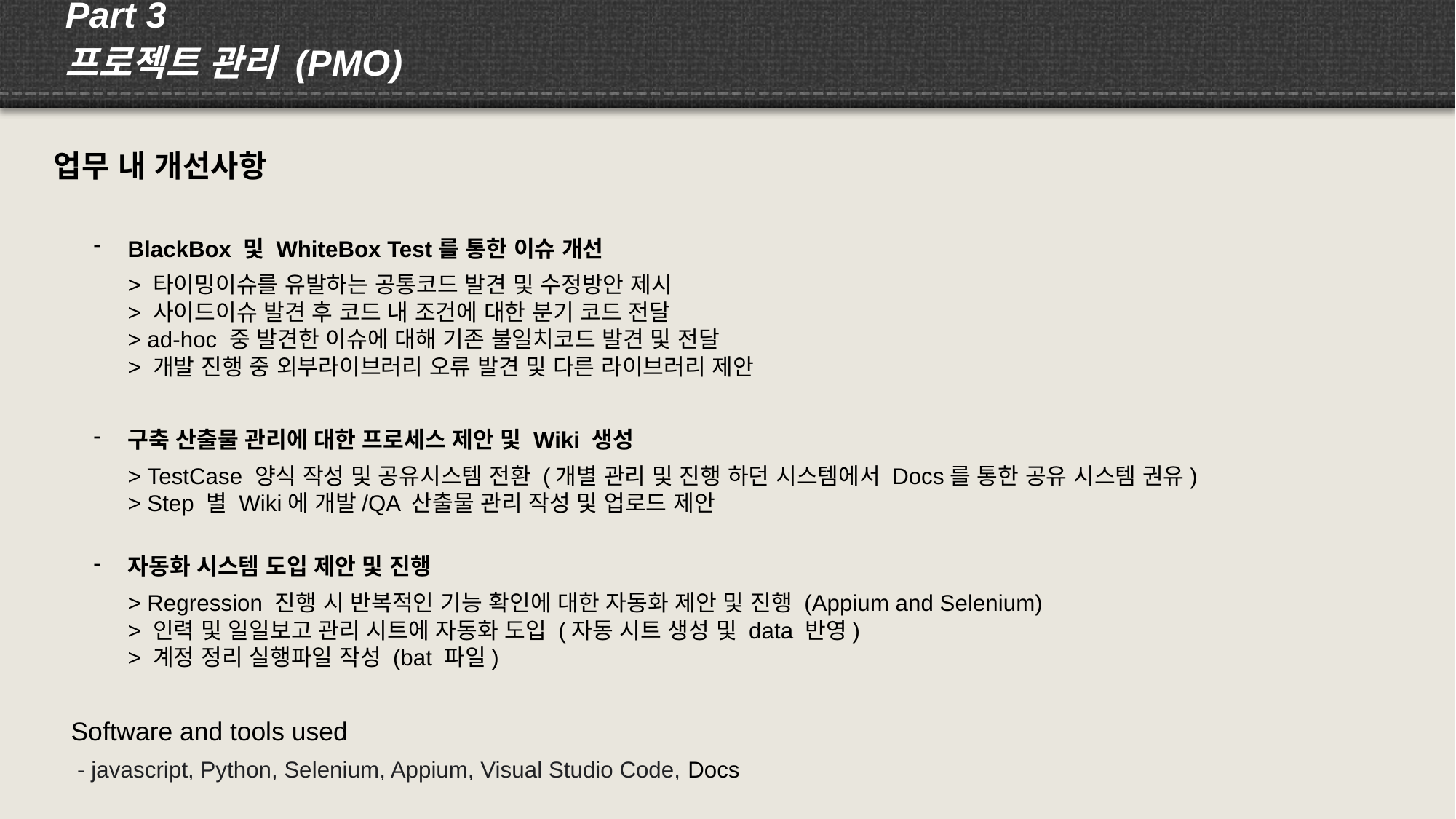

Part 3
프로젝트 관리 (PMO)

업무 내 개선사항
BlackBox 및 WhiteBox Test를 통한 이슈 개선
> 타이밍이슈를 유발하는 공통코드 발견 및 수정방안 제시
> 사이드이슈 발견 후 코드 내 조건에 대한 분기 코드 전달
> ad-hoc 중 발견한 이슈에 대해 기존 불일치코드 발견 및 전달
> 개발 진행 중 외부라이브러리 오류 발견 및 다른 라이브러리 제안

구축 산출물 관리에 대한 프로세스 제안 및 Wiki 생성
> TestCase 양식 작성 및 공유시스템 전환 (개별 관리 및 진행 하던 시스템에서 Docs를 통한 공유 시스템 권유)
> Step 별 Wiki에 개발/QA 산출물 관리 작성 및 업로드 제안
자동화 시스템 도입 제안 및 진행
> Regression 진행 시 반복적인 기능 확인에 대한 자동화 제안 및 진행 (Appium and Selenium)
> 인력 및 일일보고 관리 시트에 자동화 도입 (자동 시트 생성 및 data 반영)
> 계정 정리 실행파일 작성 (bat 파일)
Software and tools used
 - javascript, Python, Selenium, Appium, Visual Studio Code, Docs